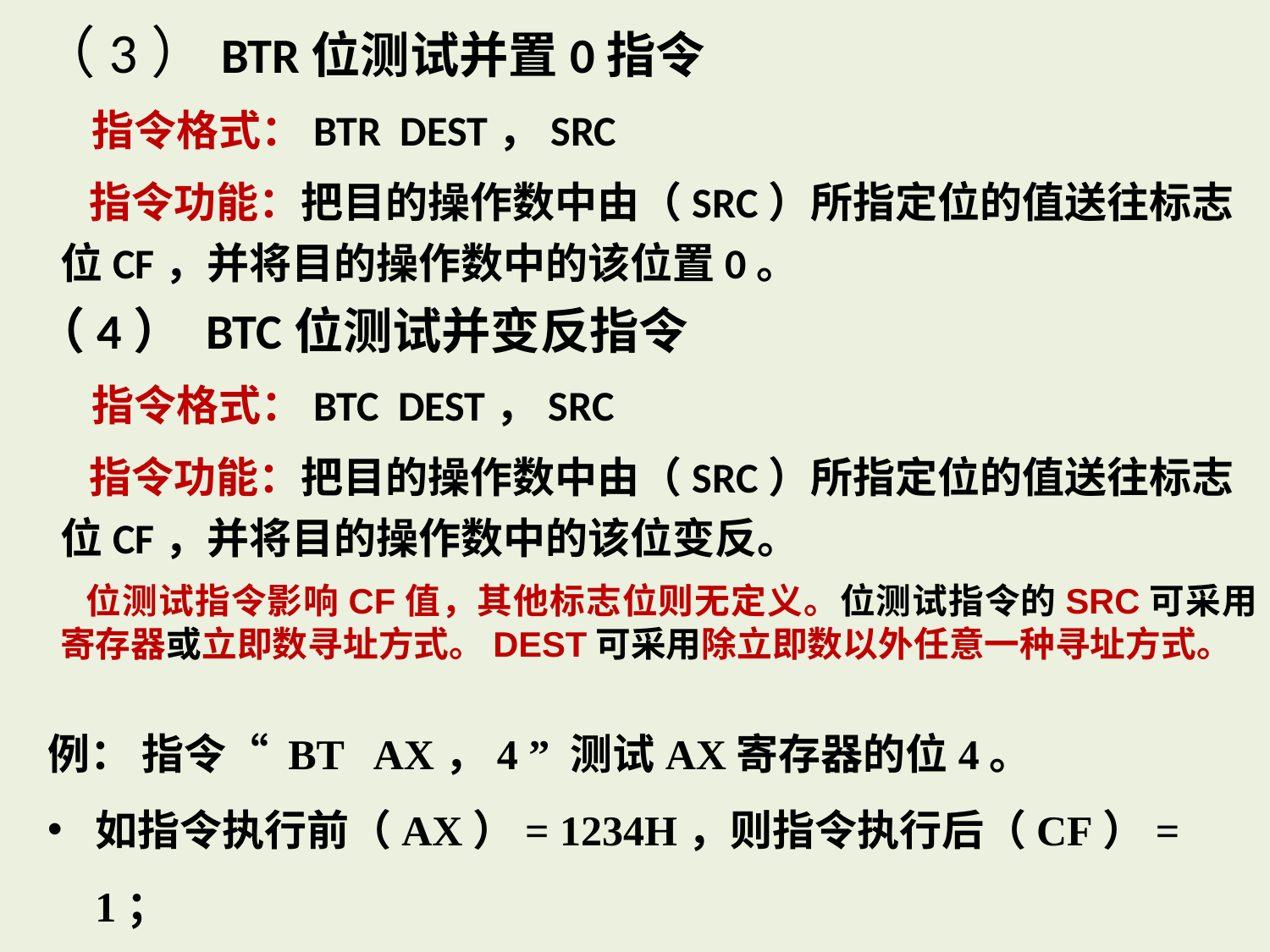

（3）BTR位测试并置0指令
      指令格式：BTR  DEST，SRC
       指令功能：把目的操作数中由（SRC）所指定位的值送往标志位CF，并将目的操作数中的该位置0。
 （4） BTC位测试并变反指令
      指令格式：BTC  DEST，SRC
       指令功能：把目的操作数中由（SRC）所指定位的值送往标志位CF，并将目的操作数中的该位变反。
      位测试指令影响CF值，其他标志位则无定义。位测试指令的SRC可采用寄存器或立即数寻址方式。DEST可采用除立即数以外任意一种寻址方式。
例： 指令“ BT   AX，4 ” 测试AX寄存器的位4。
如指令执行前（AX）= 1234H，则指令执行后（CF）= 1；
如指令执行前（AX）= 1224H，则指令执行后（CF）= 0。
170